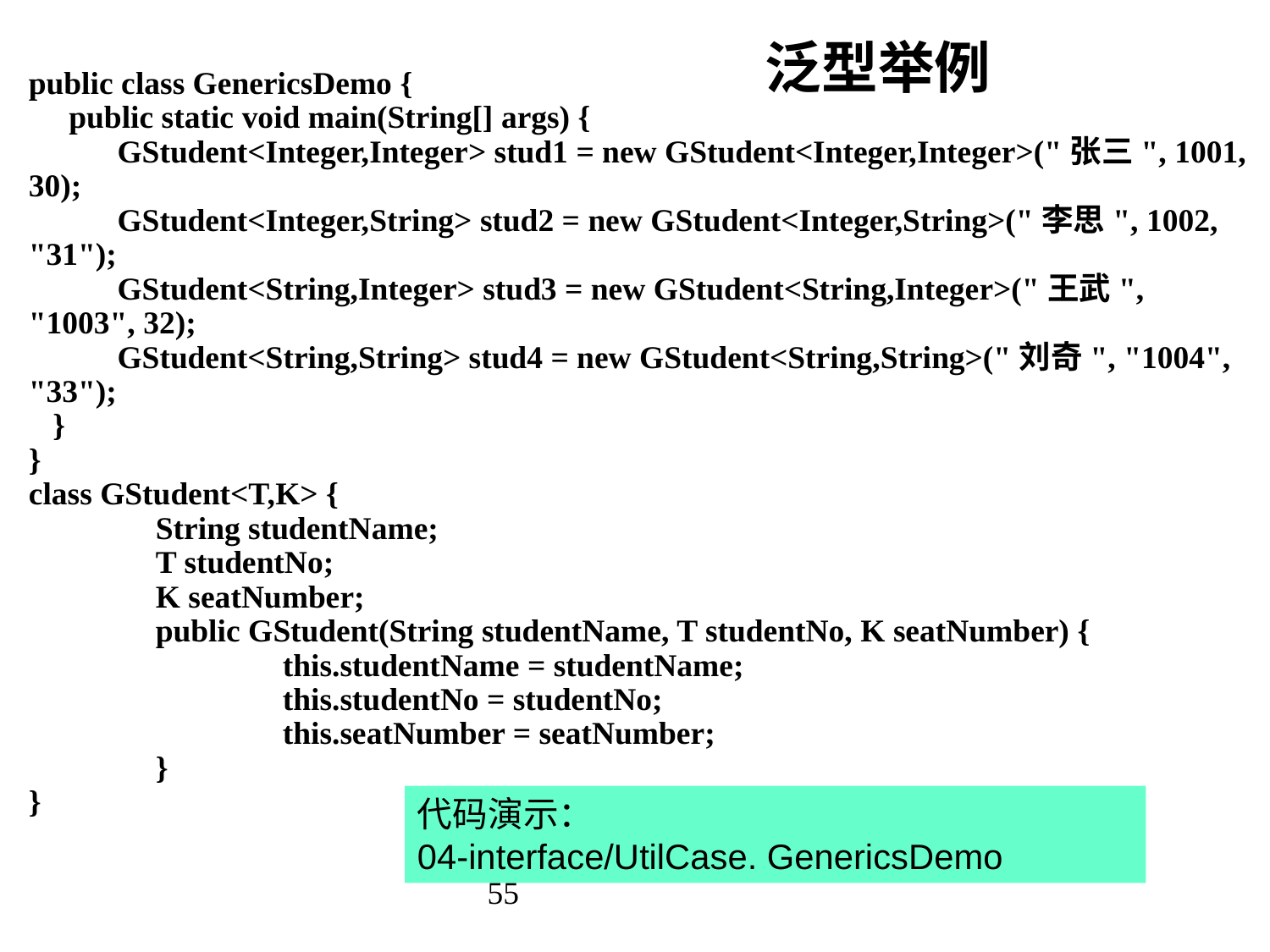

泛型举例
public class GenericsDemo {
     public static void main(String[] args) {
           GStudent<Integer,Integer> stud1 = new GStudent<Integer,Integer>("张三", 1001, 30);
           GStudent<Integer,String> stud2 = new GStudent<Integer,String>("李思", 1002, "31");
           GStudent<String,Integer> stud3 = new GStudent<String,Integer>("王武", "1003", 32);
           GStudent<String,String> stud4 = new GStudent<String,String>("刘奇", "1004", "33");
   }
}
class GStudent<T,K> {
	String studentName;
	T studentNo;
	K seatNumber;
	public GStudent(String studentName, T studentNo, K seatNumber) {
		this.studentName = studentName;
		this.studentNo = studentNo;
		this.seatNumber = seatNumber;
	}
}
代码演示：
04-interface/UtilCase. GenericsDemo
55